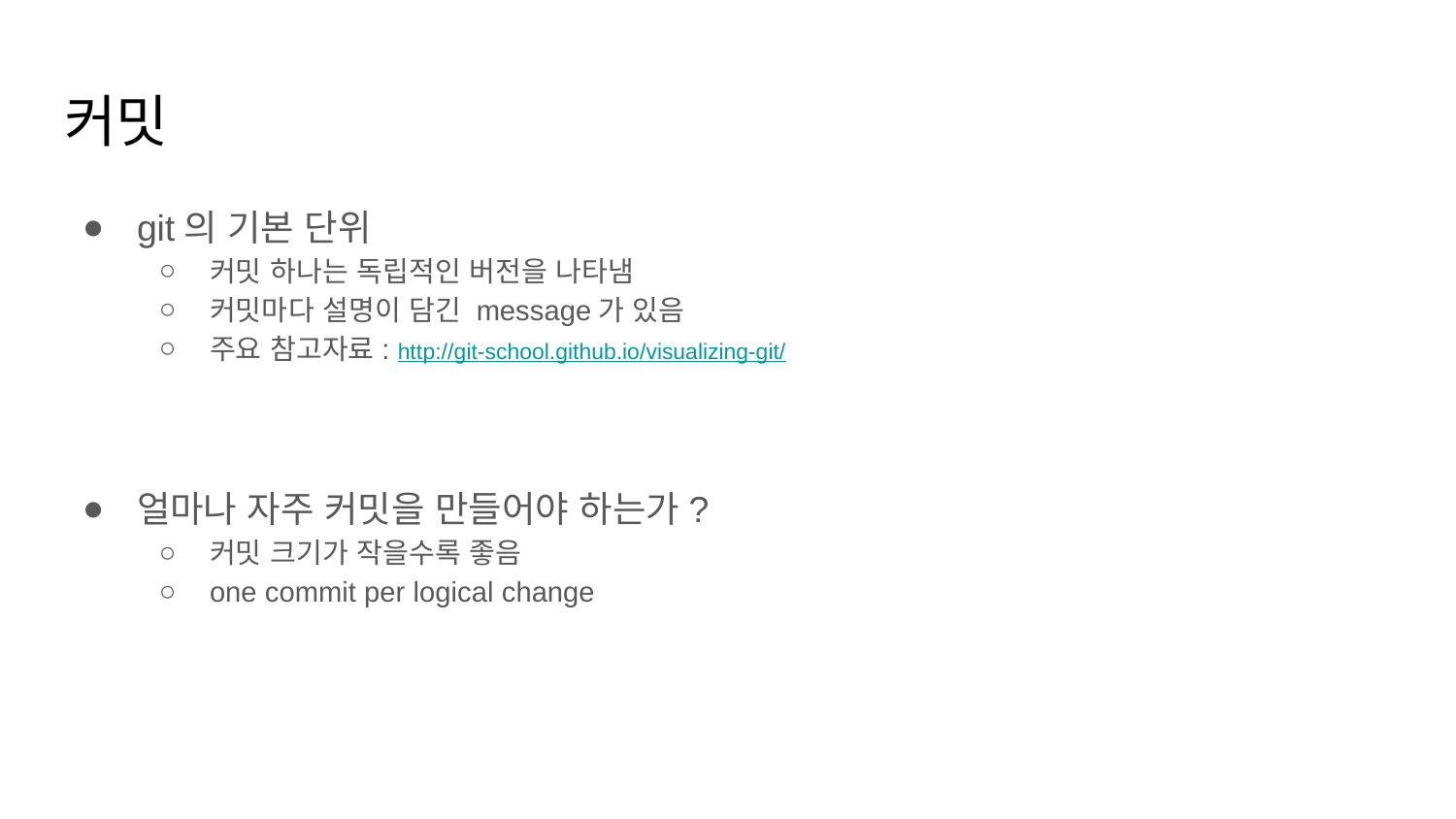

# 커밋
git의 기본 단위
커밋 하나는 독립적인 버전을 나타냄
커밋마다 설명이 담긴 message가 있음
주요 참고자료: http://git-school.github.io/visualizing-git/

얼마나 자주 커밋을 만들어야 하는가?
커밋 크기가 작을수록 좋음
one commit per logical change